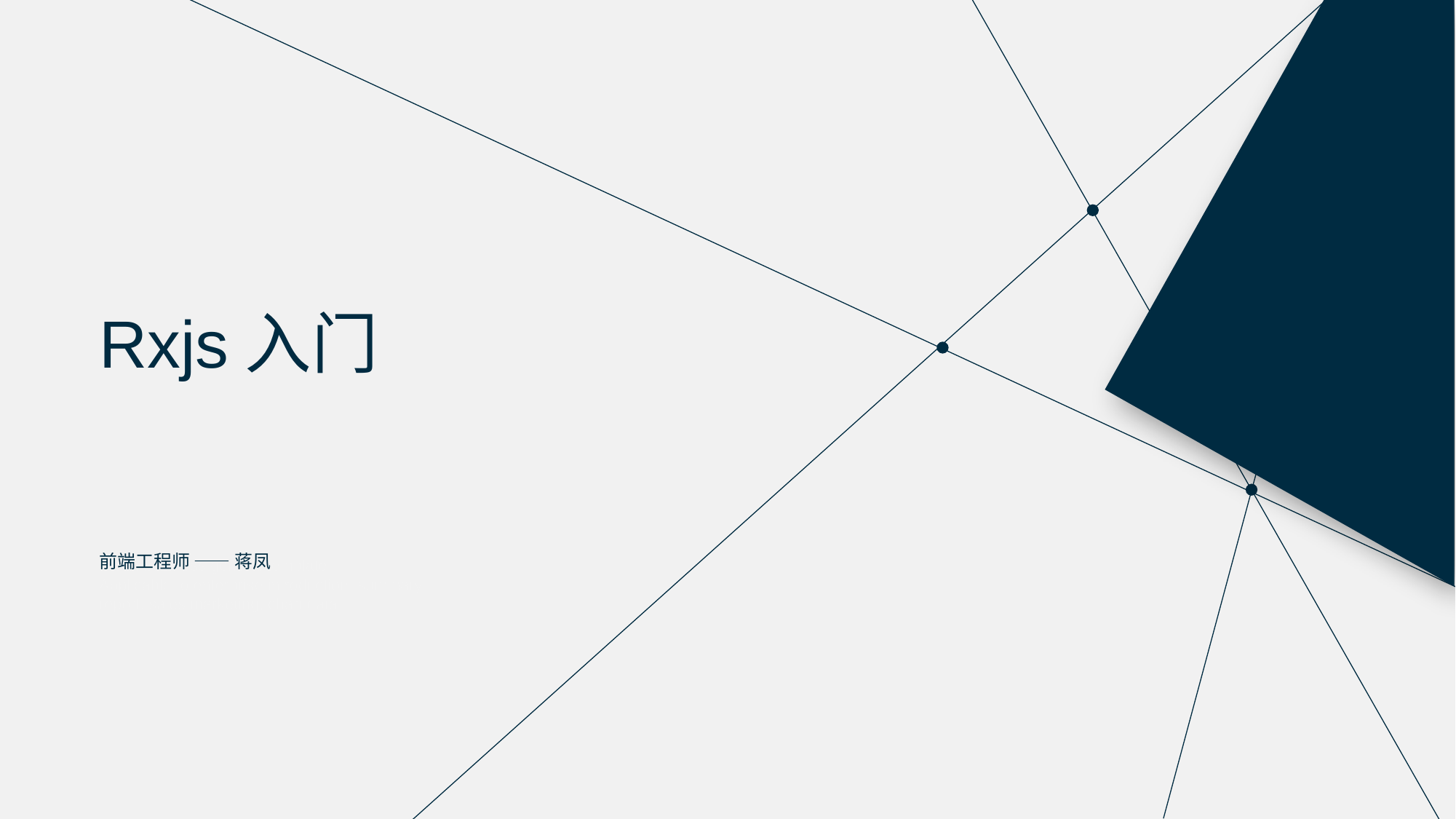

Rxjs入门

前端工程师 —— 蒋凤
Fresh business general template
Applicable to enterprise introduction, summary report, sales marketing, chart data